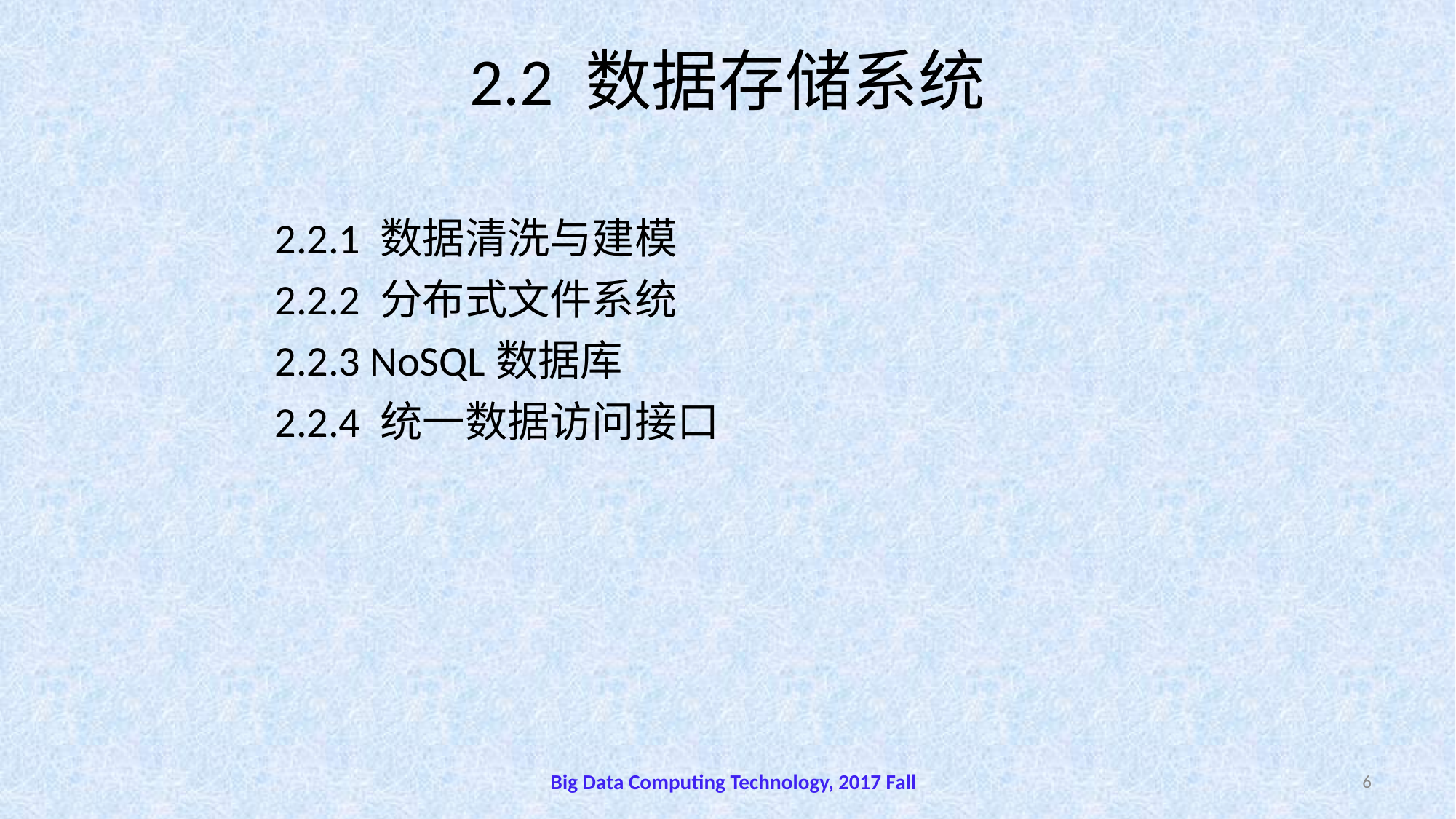

# 2.2 数据存储系统
2.2.1 数据清洗与建模
2.2.2 分布式文件系统
2.2.3 NoSQL数据库
2.2.4 统一数据访问接口

Big Data Computing Technology, 2017 Fall
6